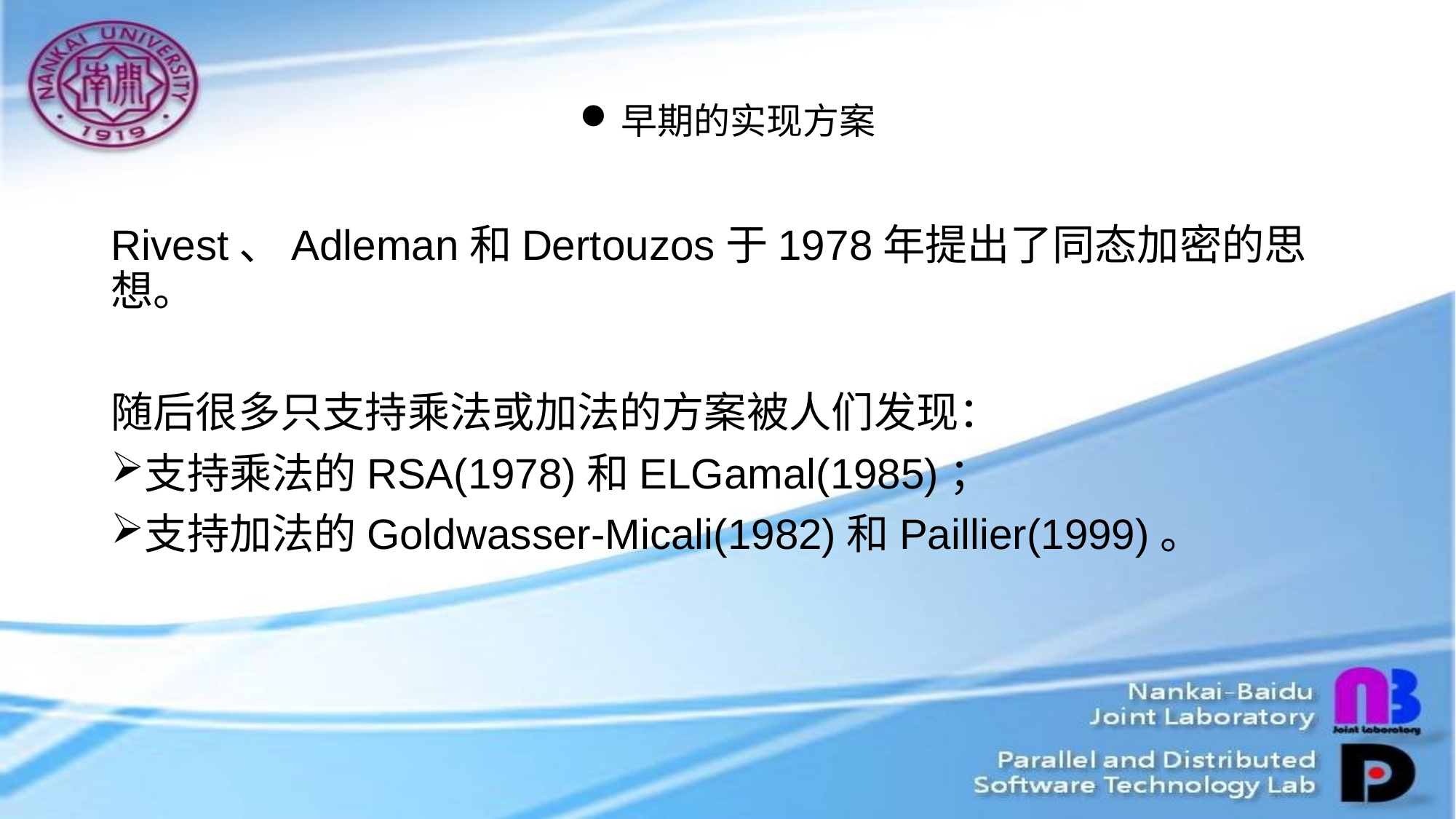

# 早期的实现方案
Rivest、Adleman和Dertouzos于1978年提出了同态加密的思想。

随后很多只支持乘法或加法的方案被人们发现：
支持乘法的RSA(1978)和ELGamal(1985)；
支持加法的Goldwasser-Micali(1982)和Paillier(1999)。